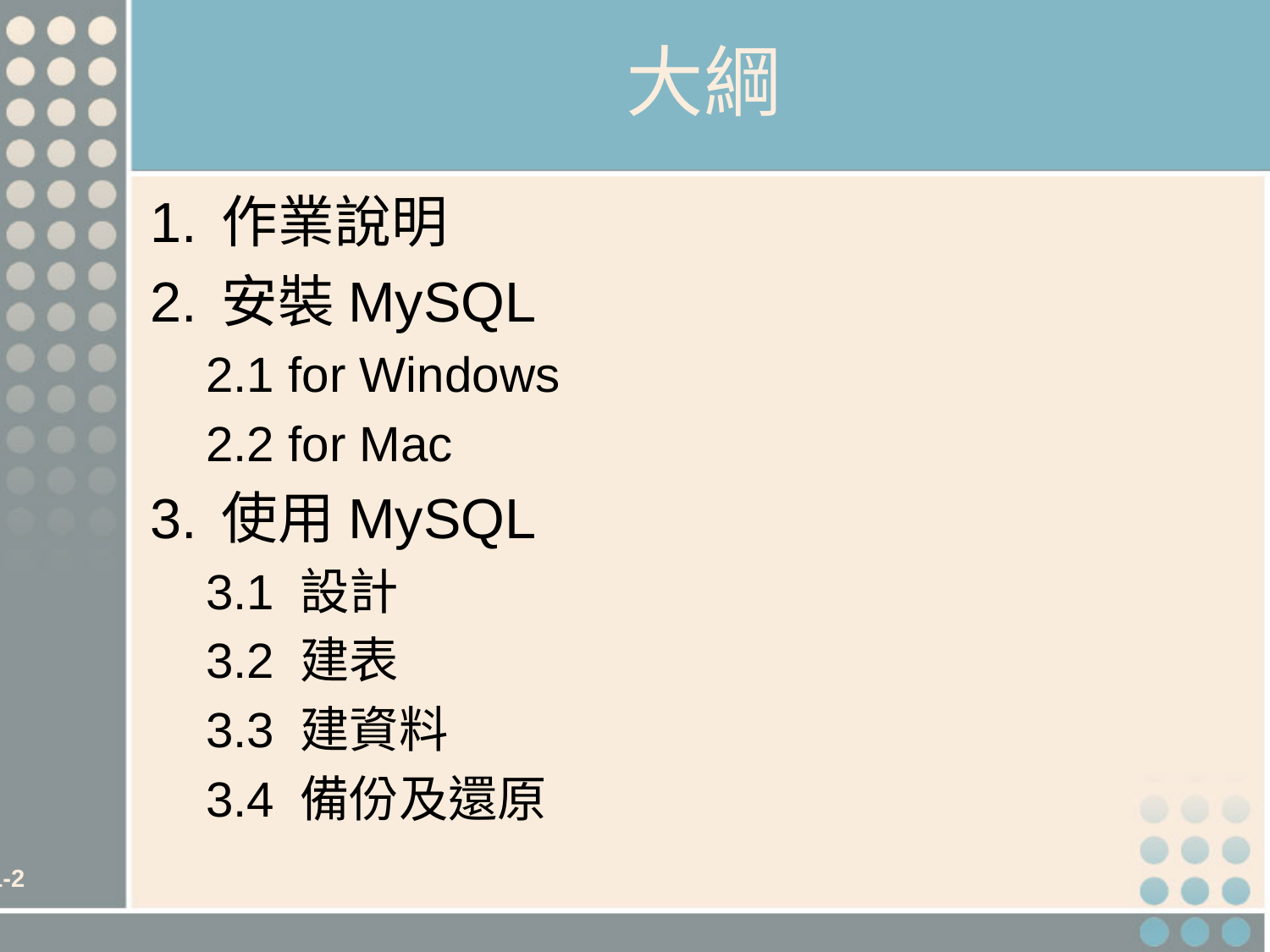

# 大綱
作業說明
安裝MySQL
2.1 for Windows
2.2 for Mac
使用MySQL
3.1 設計
3.2 建表
3.3 建資料
3.4 備份及還原